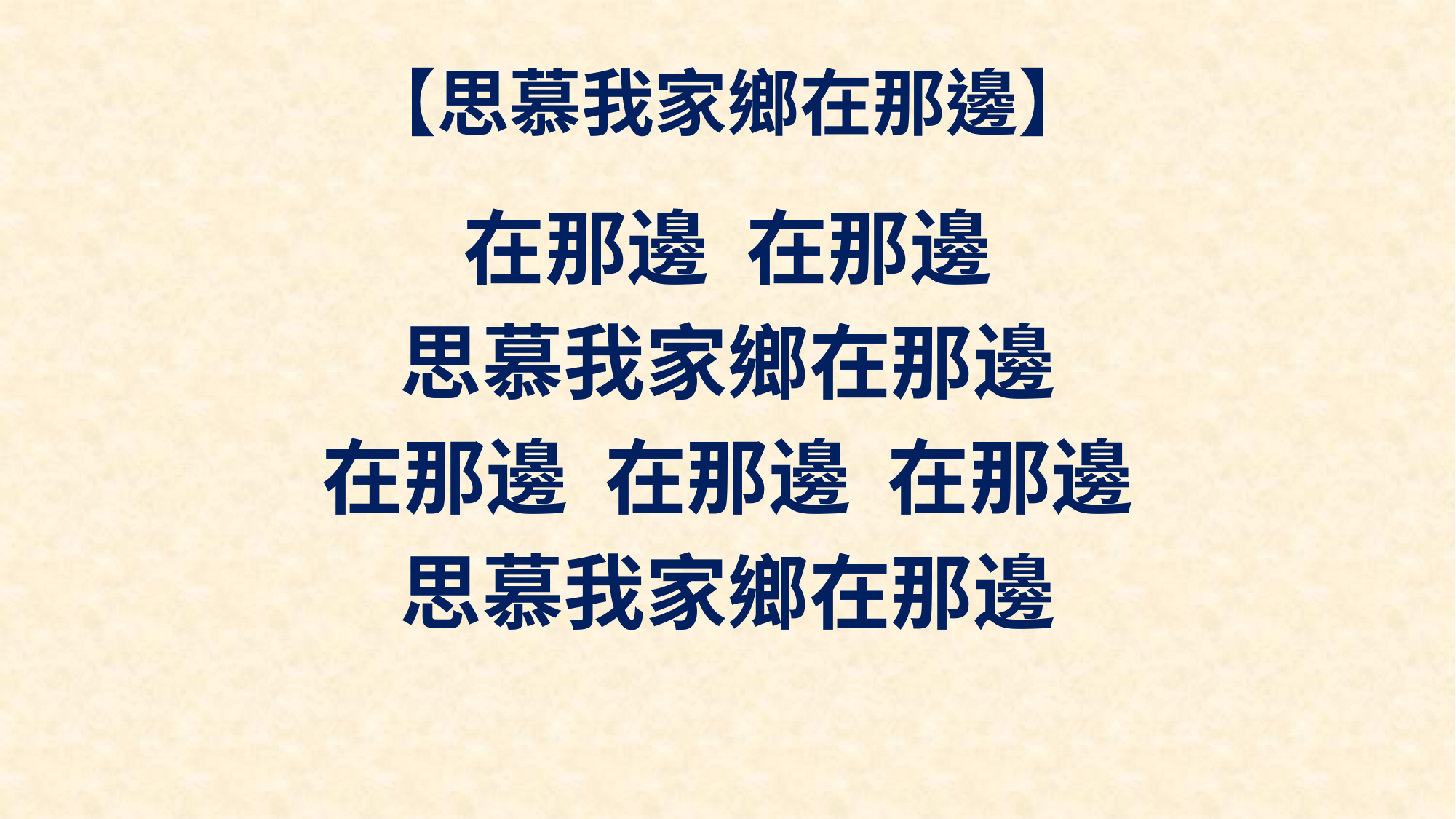

# 【思慕我家鄉在那邊】
在那邊  在那邊
思慕我家鄉在那邊
在那邊  在那邊  在那邊
思慕我家鄉在那邊